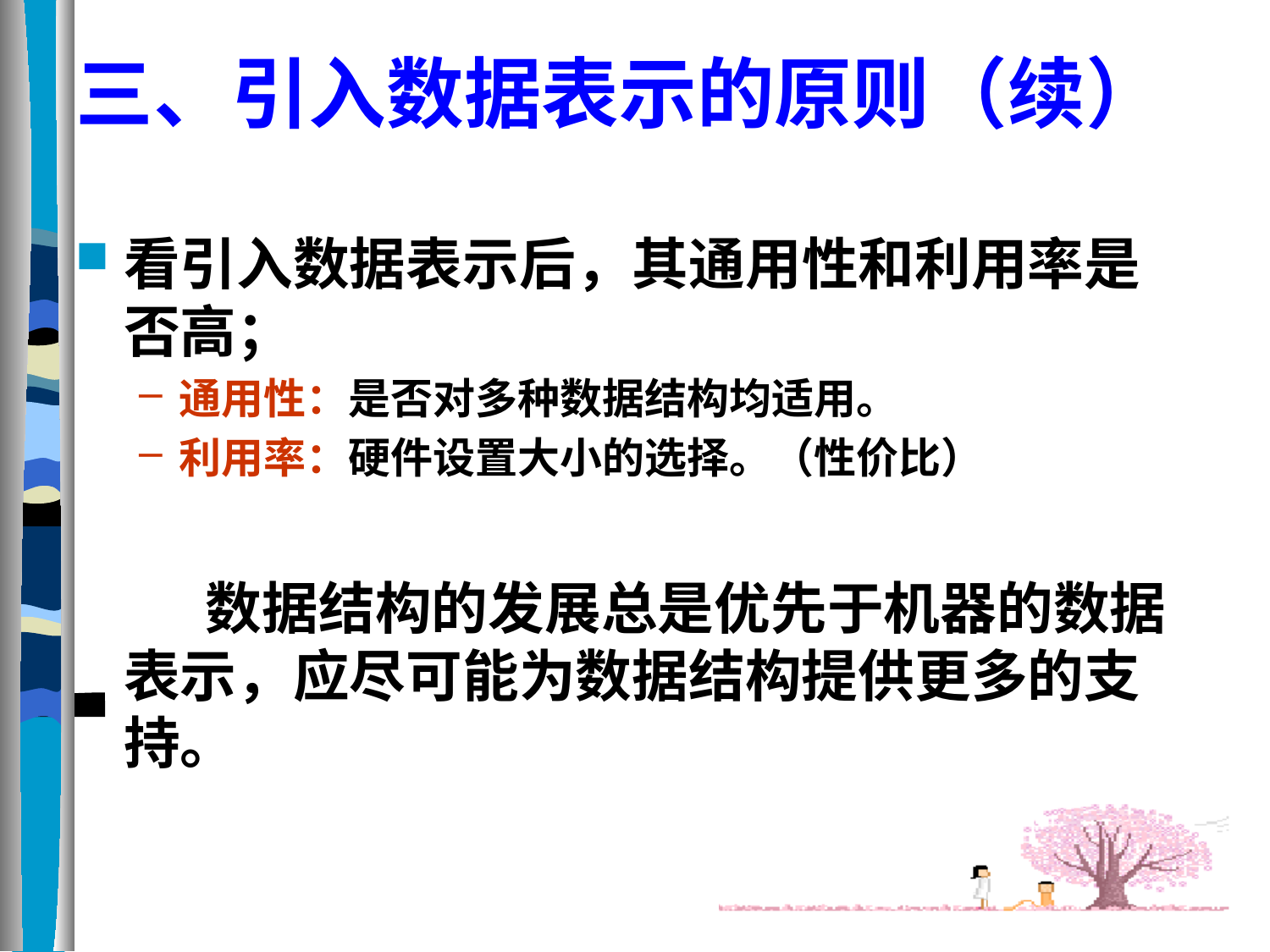

# 三、引入数据表示的原则（续）
看引入数据表示后，其通用性和利用率是否高；
通用性：是否对多种数据结构均适用。
利用率：硬件设置大小的选择。（性价比）

         数据结构的发展总是优先于机器的数据表示，应尽可能为数据结构提供更多的支持。